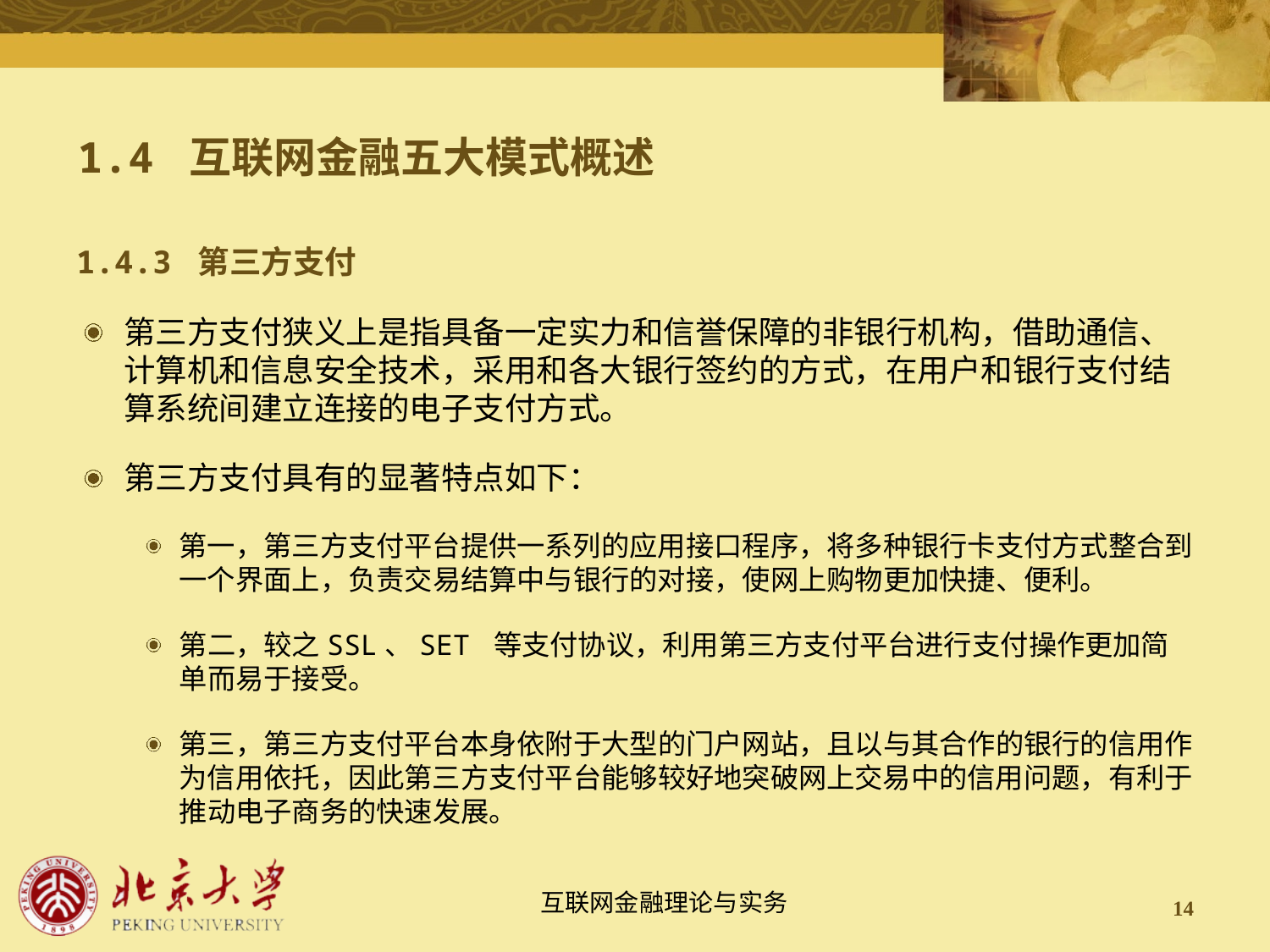

# 1.4 互联网金融五大模式概述
1.4.3 第三方支付
第三方支付狭义上是指具备一定实力和信誉保障的非银行机构，借助通信、计算机和信息安全技术，采用和各大银行签约的方式，在用户和银行支付结算系统间建立连接的电子支付方式。
第三方支付具有的显著特点如下：
第一，第三方支付平台提供一系列的应用接口程序，将多种银行卡支付方式整合到一个界面上，负责交易结算中与银行的对接，使网上购物更加快捷、便利。
第二，较之SSL、SET 等支付协议，利用第三方支付平台进行支付操作更加简单而易于接受。
第三，第三方支付平台本身依附于大型的门户网站，且以与其合作的银行的信用作为信用依托，因此第三方支付平台能够较好地突破网上交易中的信用问题，有利于推动电子商务的快速发展。
14